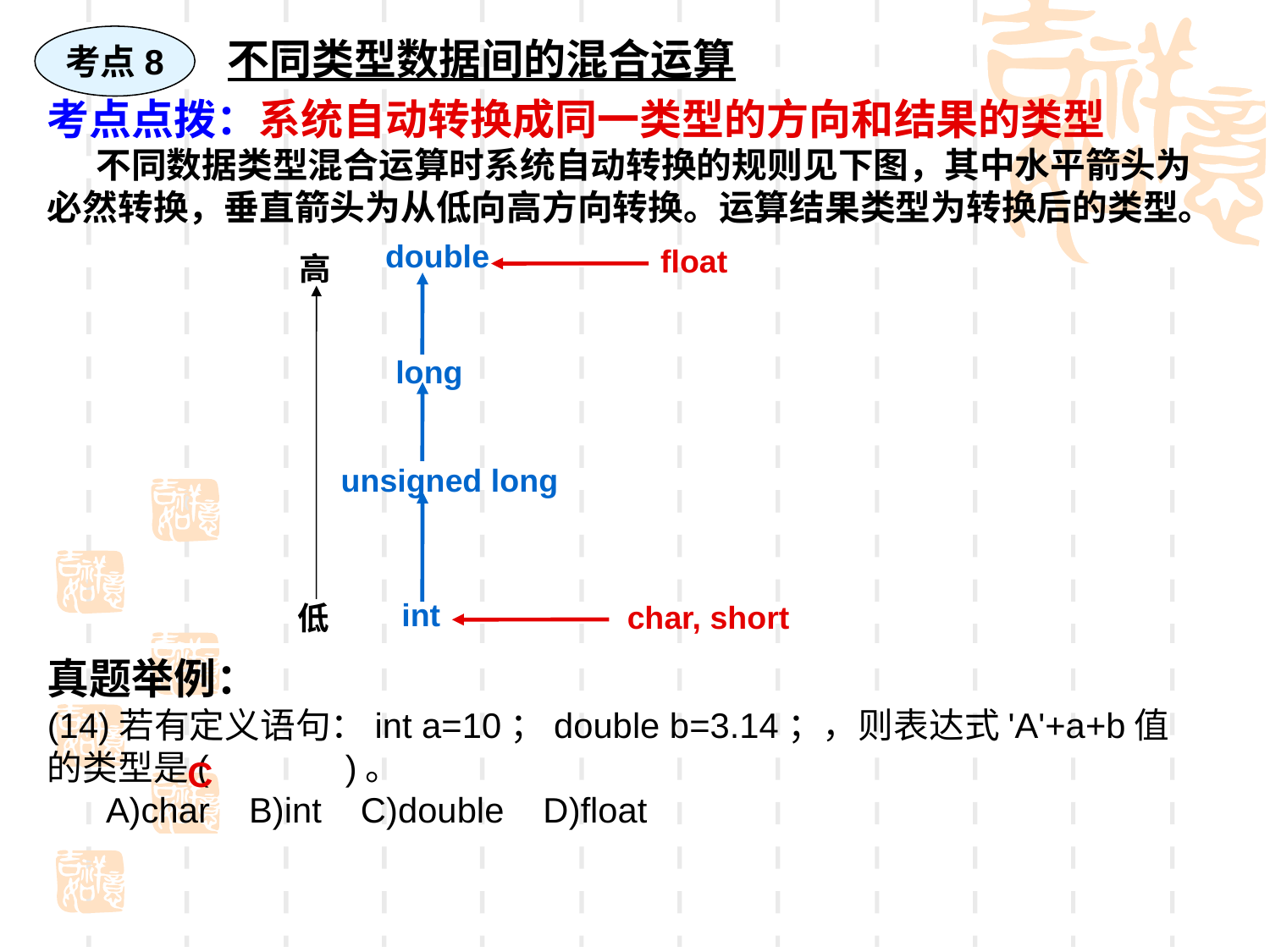

考点8
不同类型数据间的混合运算
考点点拨：系统自动转换成同一类型的方向和结果的类型
     不同数据类型混合运算时系统自动转换的规则见下图，其中水平箭头为必然转换，垂直箭头为从低向高方向转换。运算结果类型为转换后的类型。
double
float
高

long

unsigned long

int
char, short
低

真题举例：
(14)若有定义语句：int a=10；double b=3.14；，则表达式'A'+a+b值的类型是(              )。
      A)char    B)int    C)double    D)float
C